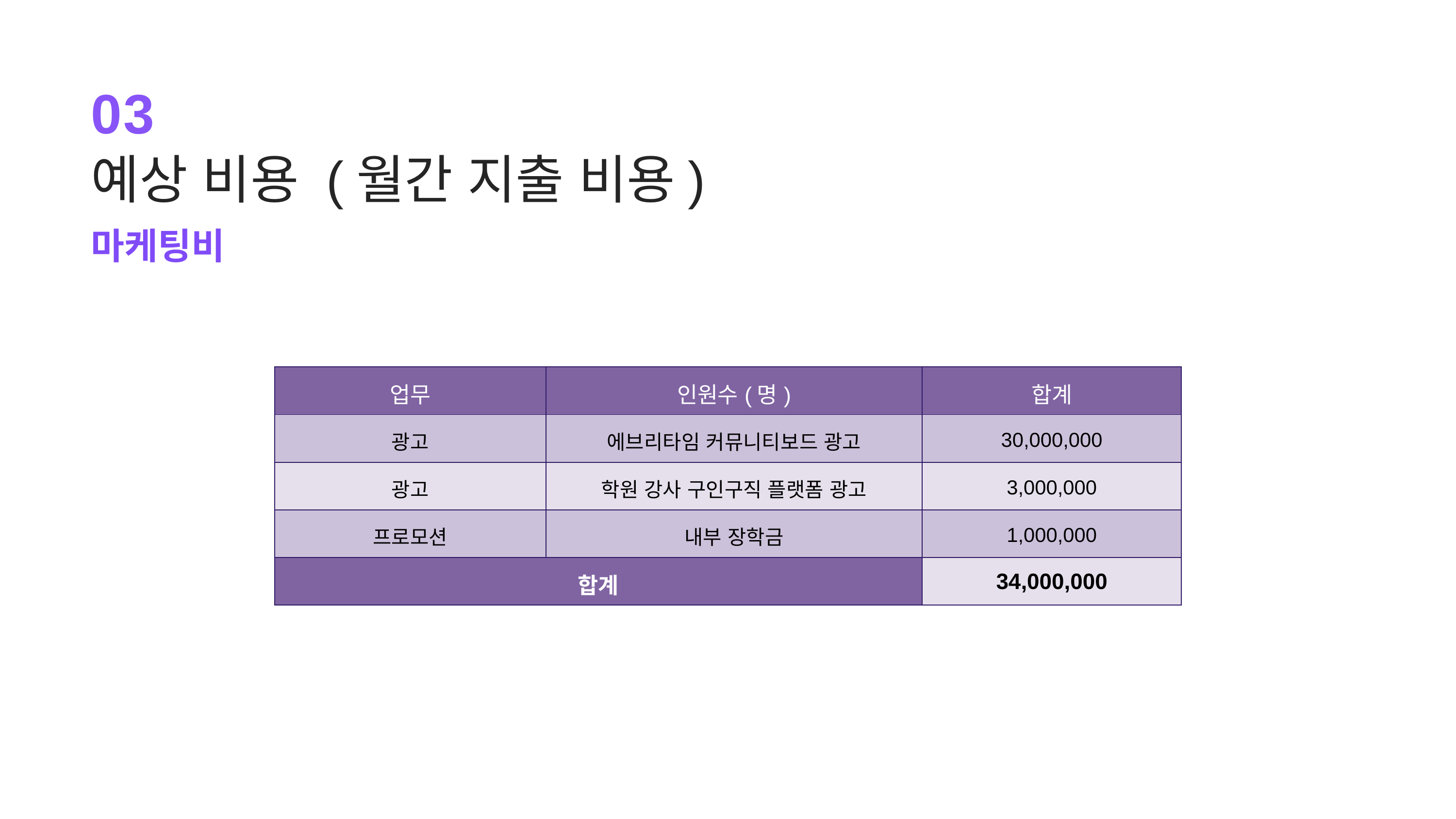

03
예상 비용 (월간 지출 비용)
마케팅비
| 업무 | 인원수(명) | 합계 |
| --- | --- | --- |
| 광고 | 에브리타임 커뮤니티보드 광고 | 30,000,000 |
| 광고 | 학원 강사 구인구직 플랫폼 광고 | 3,000,000 |
| 프로모션 | 내부 장학금 | 1,000,000 |
| 합계 |  | 34,000,000 |